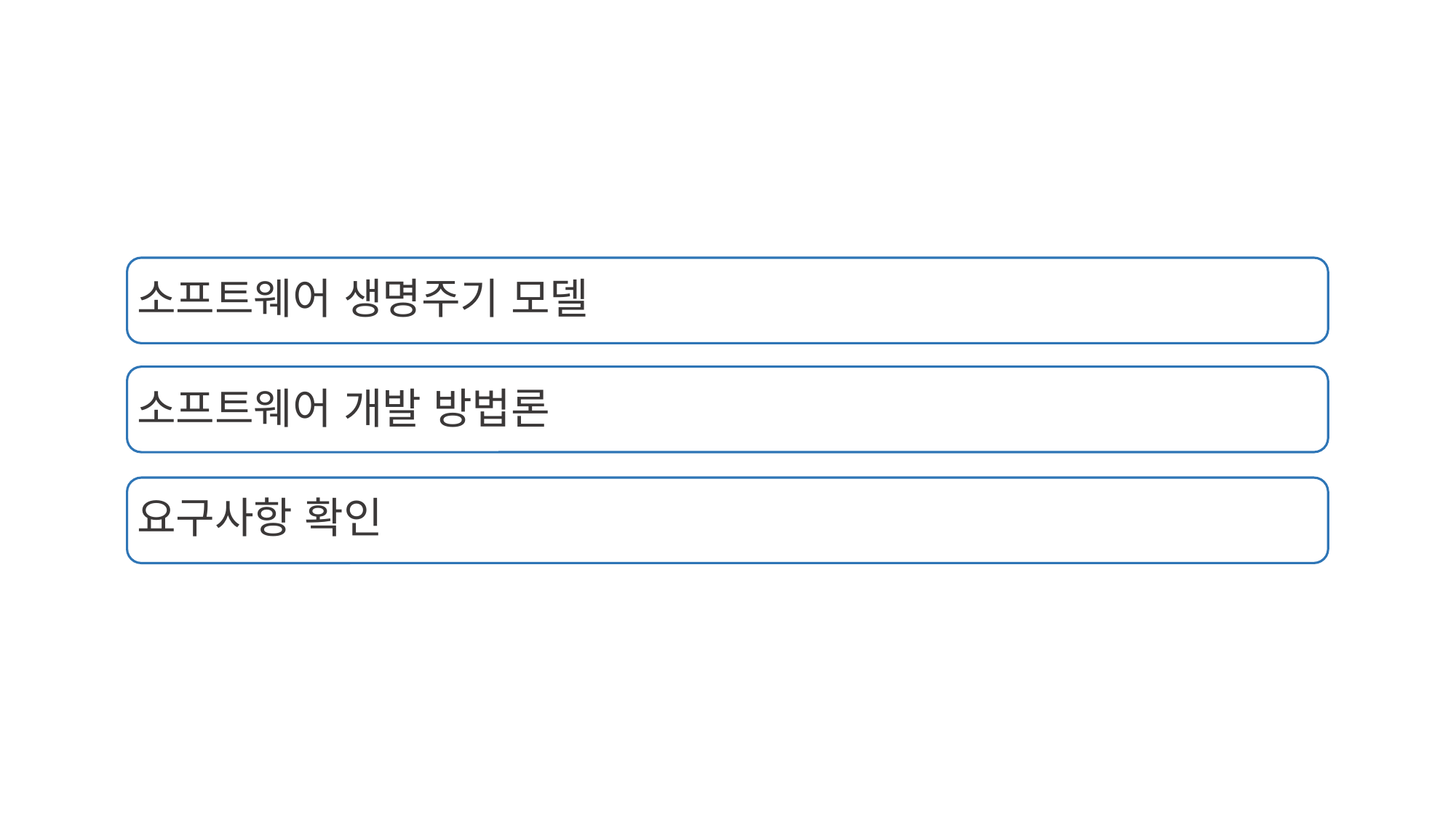

소프트웨어 생명주기 모델
소프트웨어 개발 방법론
요구사항 확인